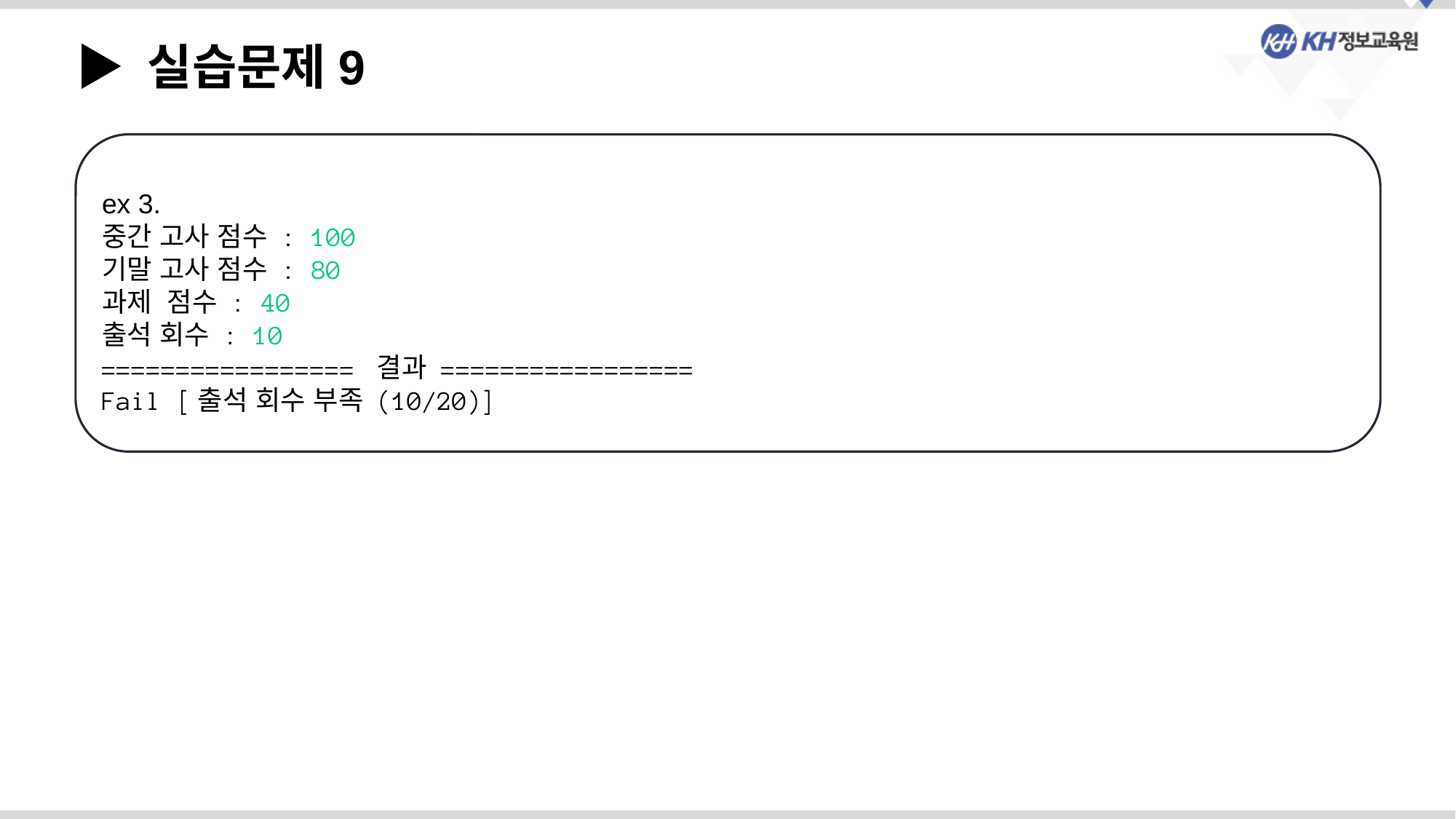

▶ 실습문제9
ex 3.
중간 고사 점수 : 100
기말 고사 점수 : 80
과제  점수 : 40
출석 회수 : 10
================= 결과 =================
Fail [출석 회수 부족 (10/20)]